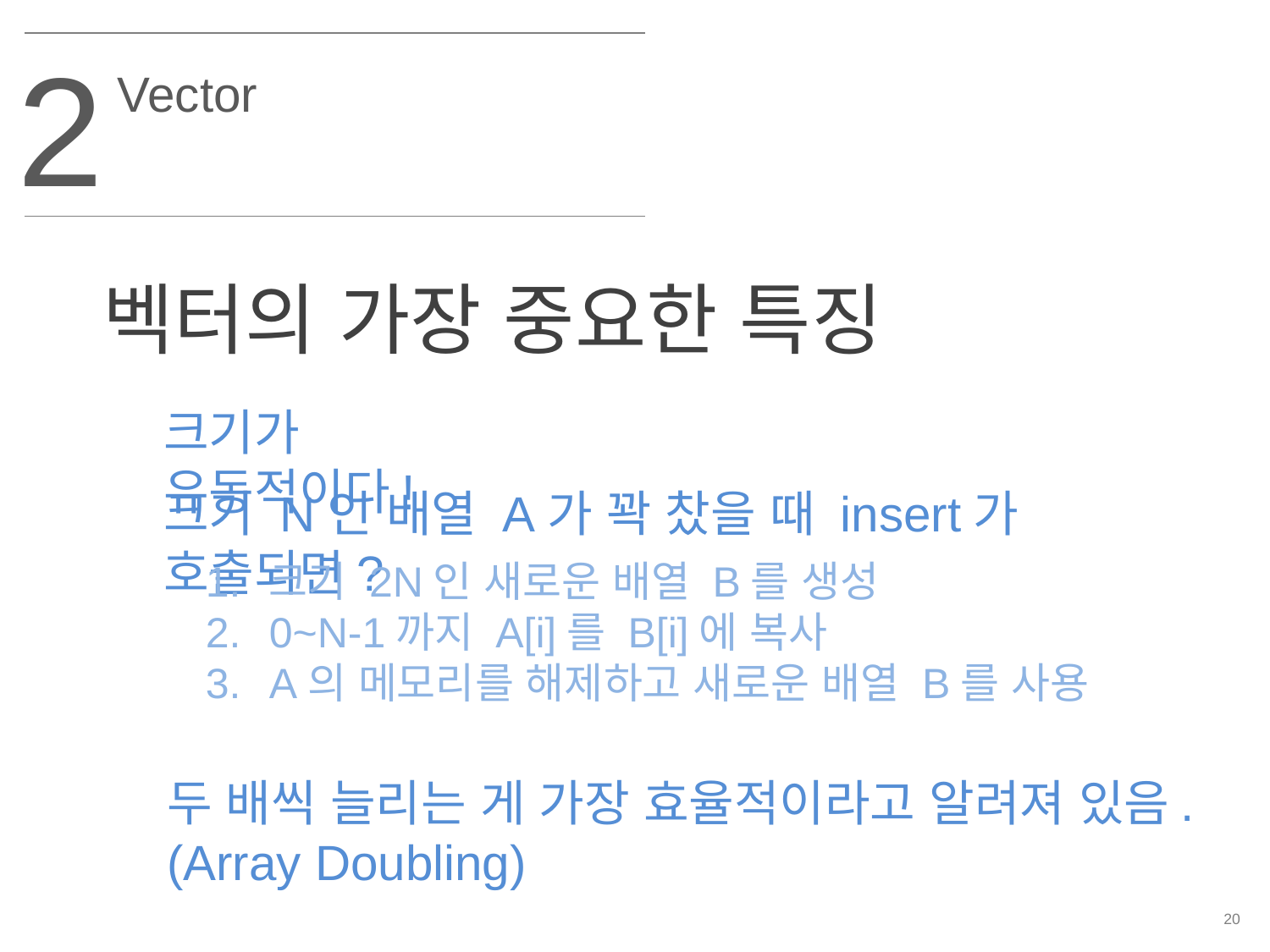

2
Vector
벡터의 가장 중요한 특징
크기가 유동적이다!
크기 N인 배열 A가 꽉 찼을 때 insert가 호출되면?
크기 2N인 새로운 배열 B를 생성
0~N-1까지 A[i]를 B[i]에 복사
A의 메모리를 해제하고 새로운 배열 B를 사용
두 배씩 늘리는 게 가장 효율적이라고 알려져 있음.
(Array Doubling)